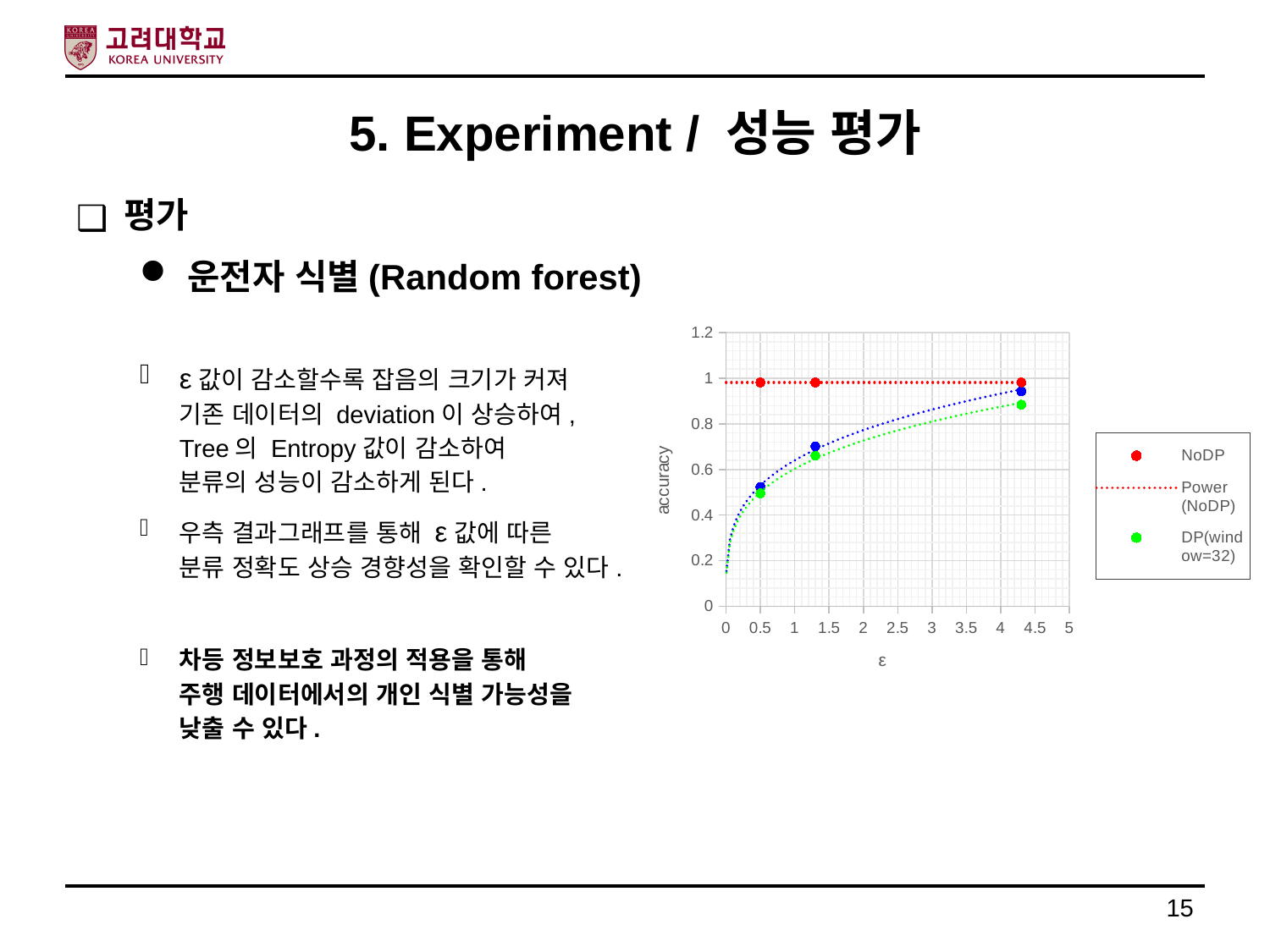

# 5. Experiment / 성능 평가
평가
운전자 식별(Random forest)

ε값이 감소할수록 잡음의 크기가 커져
기존 데이터의 deviation이 상승하여,
Tree의 Entropy값이 감소하여
분류의 성능이 감소하게 된다.
우측 결과그래프를 통해 ε값에 따른
분류 정확도 상승 경향성을 확인할 수 있다.

차등 정보보호 과정의 적용을 통해
주행 데이터에서의 개인 식별 가능성을
낮출 수 있다.

### Chart

| Category | NoDP | DP(window=32) | DP(window=64) |
|---|---|---|---|
15